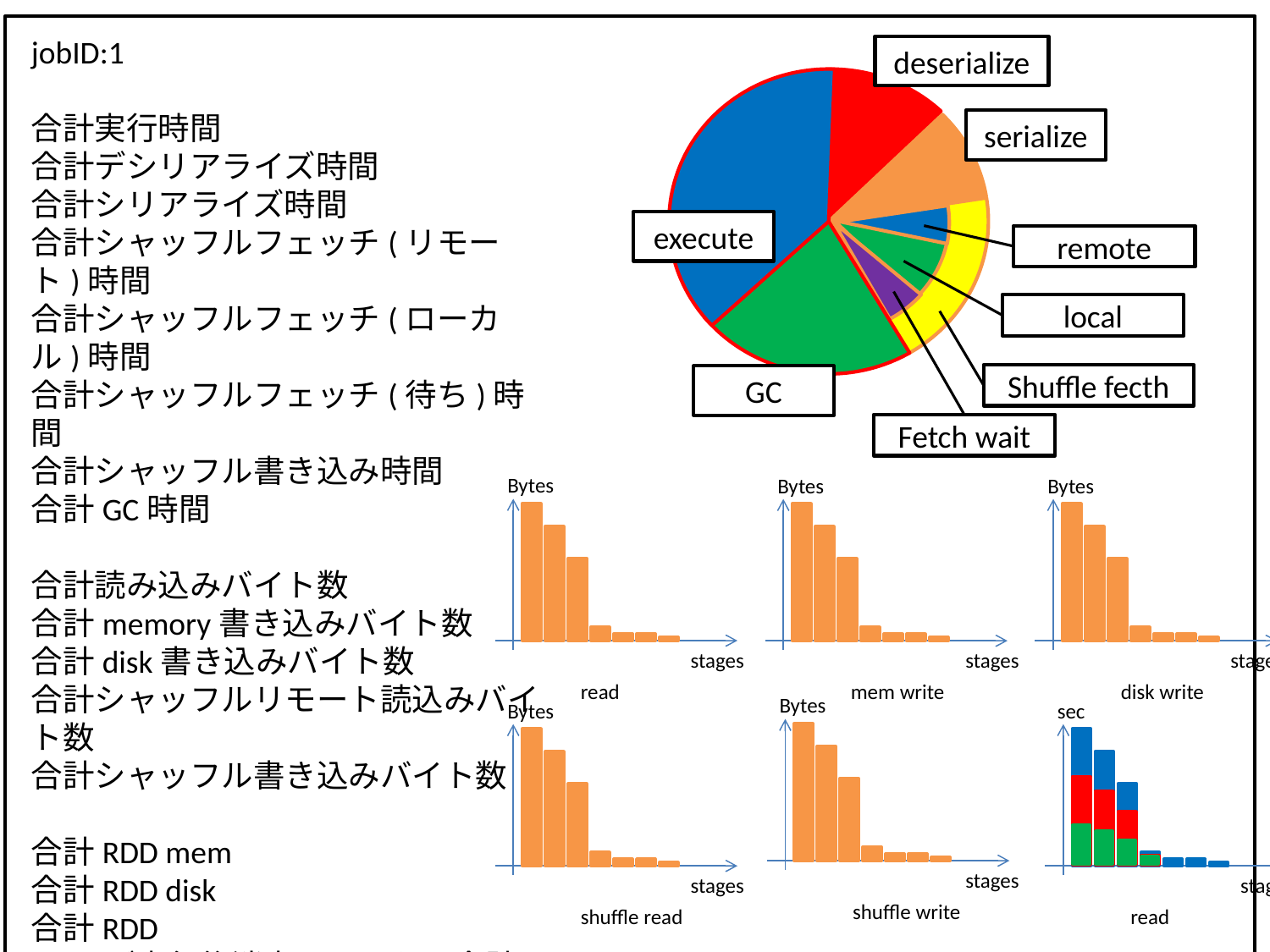

jobID:1

合計実行時間
合計デシリアライズ時間
合計シリアライズ時間
合計シャッフルフェッチ(リモート)時間
合計シャッフルフェッチ(ローカル)時間
合計シャッフルフェッチ(待ち)時間
合計シャッフル書き込み時間
合計GC時間

合計読み込みバイト数
合計memory書き込みバイト数
合計disk書き込みバイト数
合計シャッフルリモート読込みバイト数
合計シャッフル書き込みバイト数

合計RDD mem
合計RDD disk
合計RDD
(RDDが実行後消去されるなら合計でなく最大)
deserialize

serialize

execute
remote
local
Shuffle fecth
GC
Fetch wait
Bytes

stages
read
Bytes

stages
mem write
Bytes

stages
disk write
Bytes

stages
shuffle write
Bytes

stages
shuffle read
sec

stages
read

Bytes

stages
memsize
Bytes

stages
disksize
Bytes

stages
sumsize